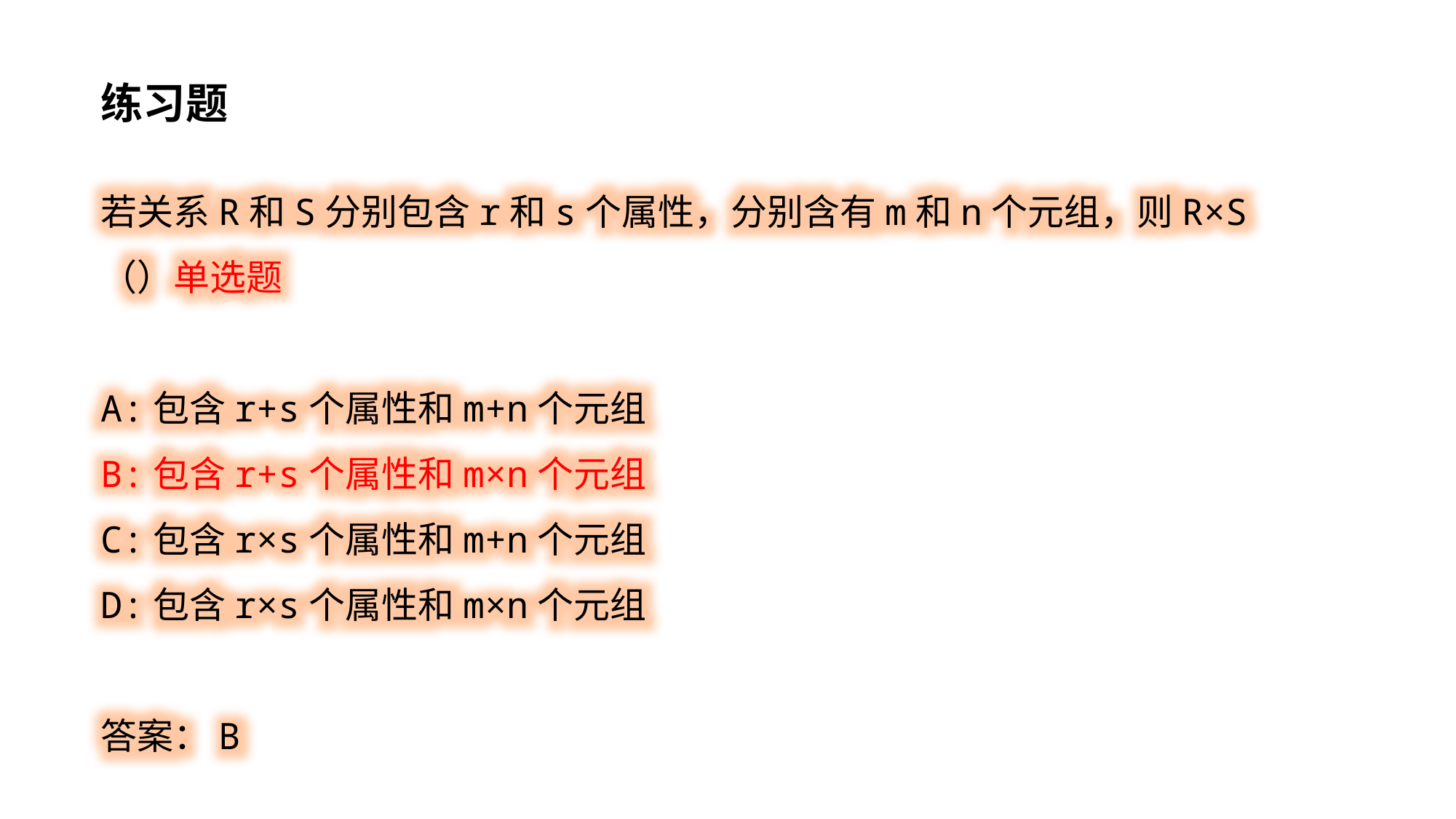

练习题
若关系R和S分别包含r和s个属性，分别含有m和n个元组，则R×S（）单选题

A:包含r+s个属性和m+n个元组
B:包含r+s个属性和m×n个元组
C:包含r×s个属性和m+n个元组
D:包含r×s个属性和m×n个元组

答案：B